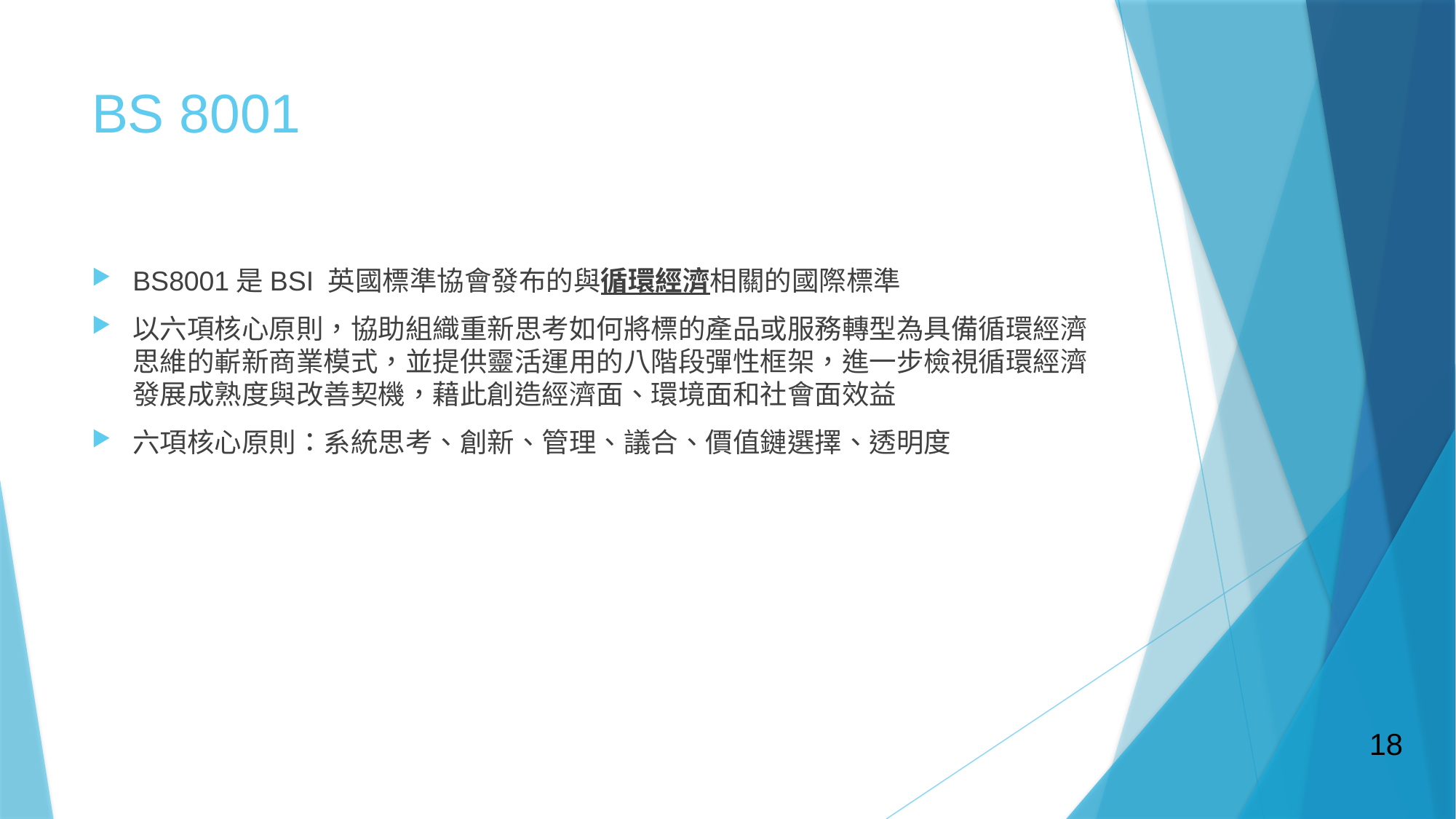

# BS 8001
BS8001是BSI 英國標準協會發布的與循環經濟相關的國際標準
以六項核心原則，協助組織重新思考如何將標的產品或服務轉型為具備循環經濟思維的嶄新商業模式，並提供靈活運用的八階段彈性框架，進一步檢視循環經濟發展成熟度與改善契機，藉此創造經濟面、環境面和社會面效益
六項核心原則：系統思考、創新、管理、議合、價值鏈選擇、透明度
18